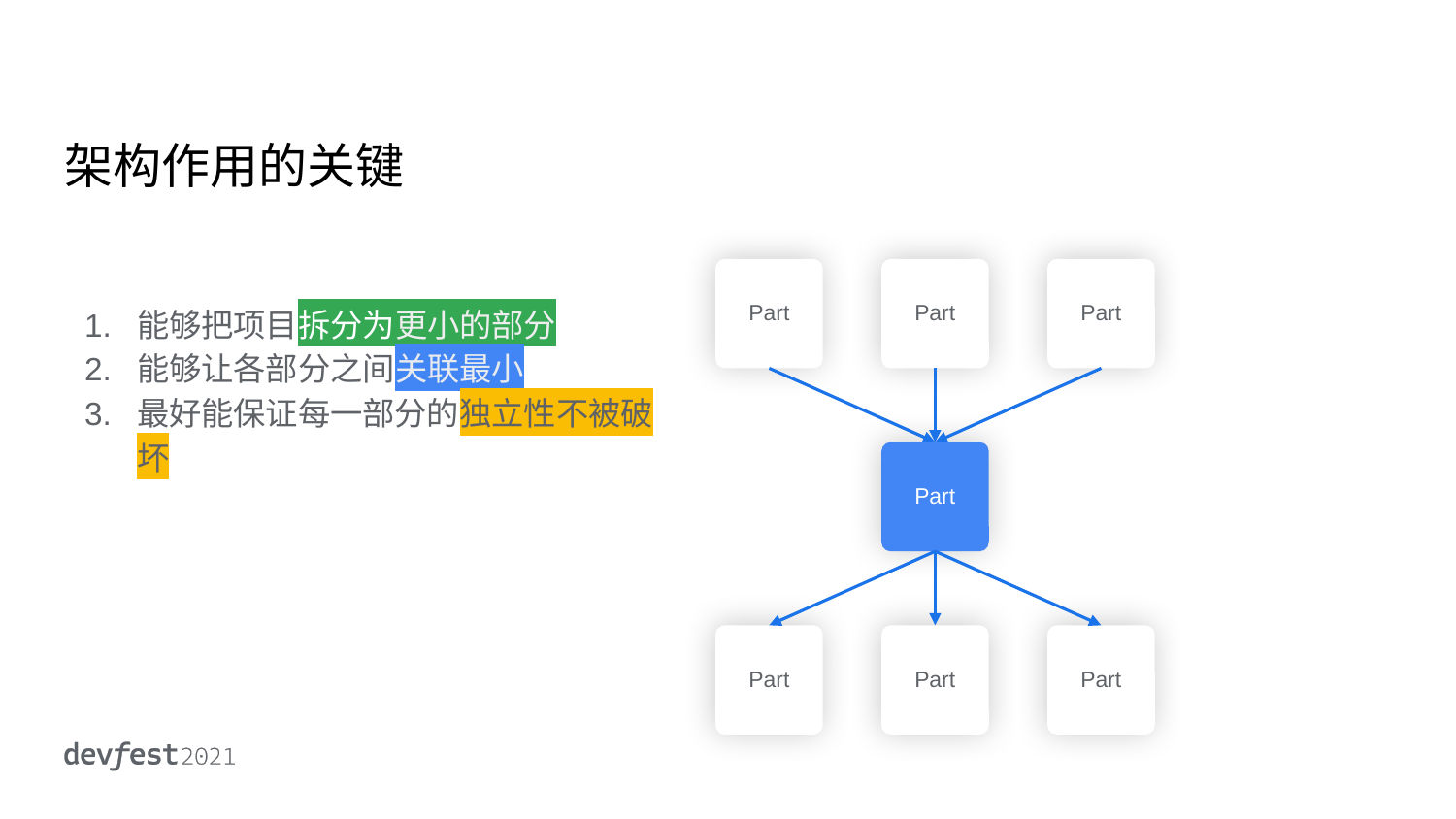

# 架构作用的关键

能够把项目拆分为更小的部分
能够让各部分之间关联最小
最好能保证每一部分的独立性不被破坏

Part
Part

Part

Part

Part
Part

Part